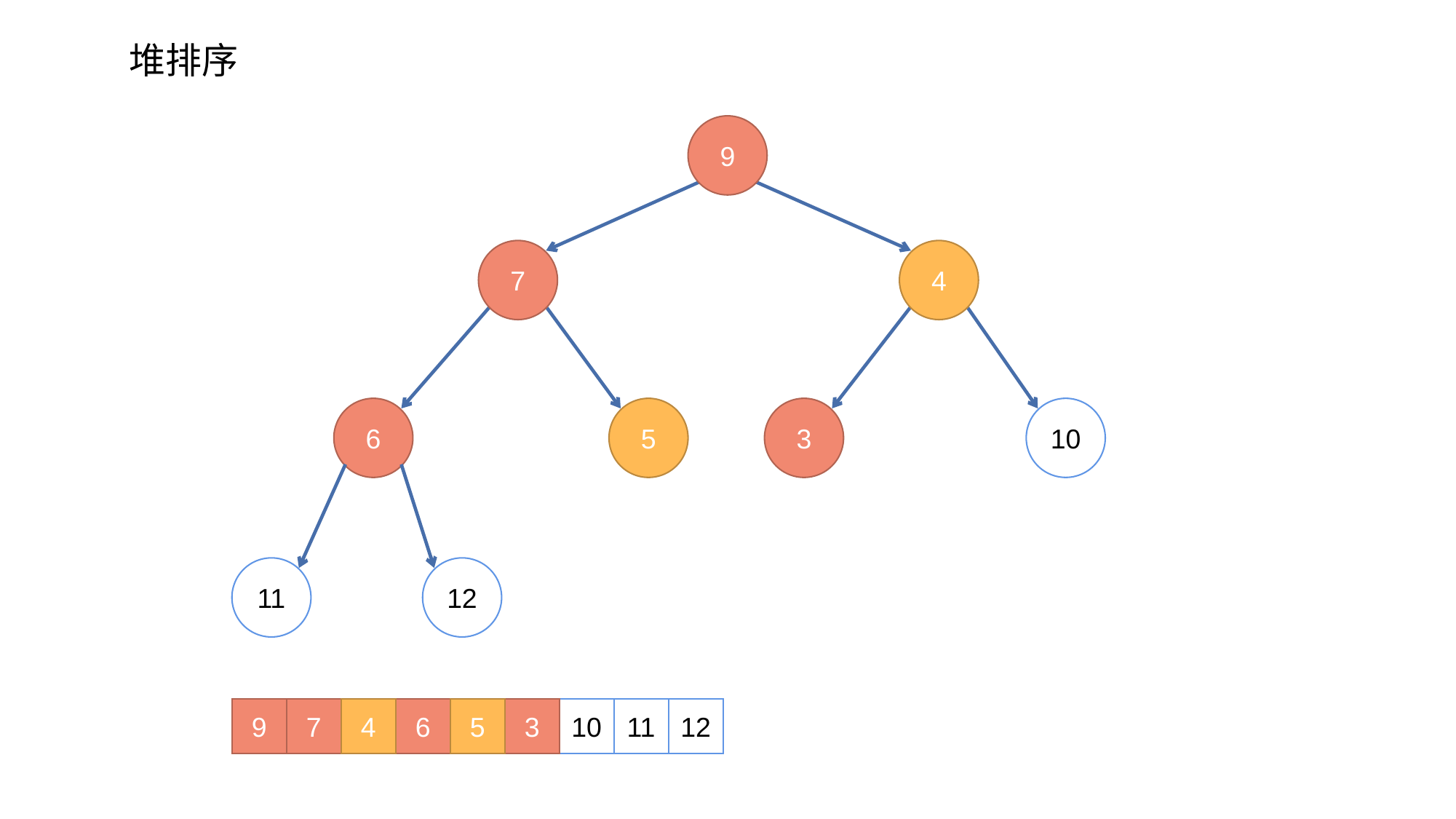

堆排序
9
7
4
6
5
3
10
11
12
9
7
4
6
5
3
10
11
12